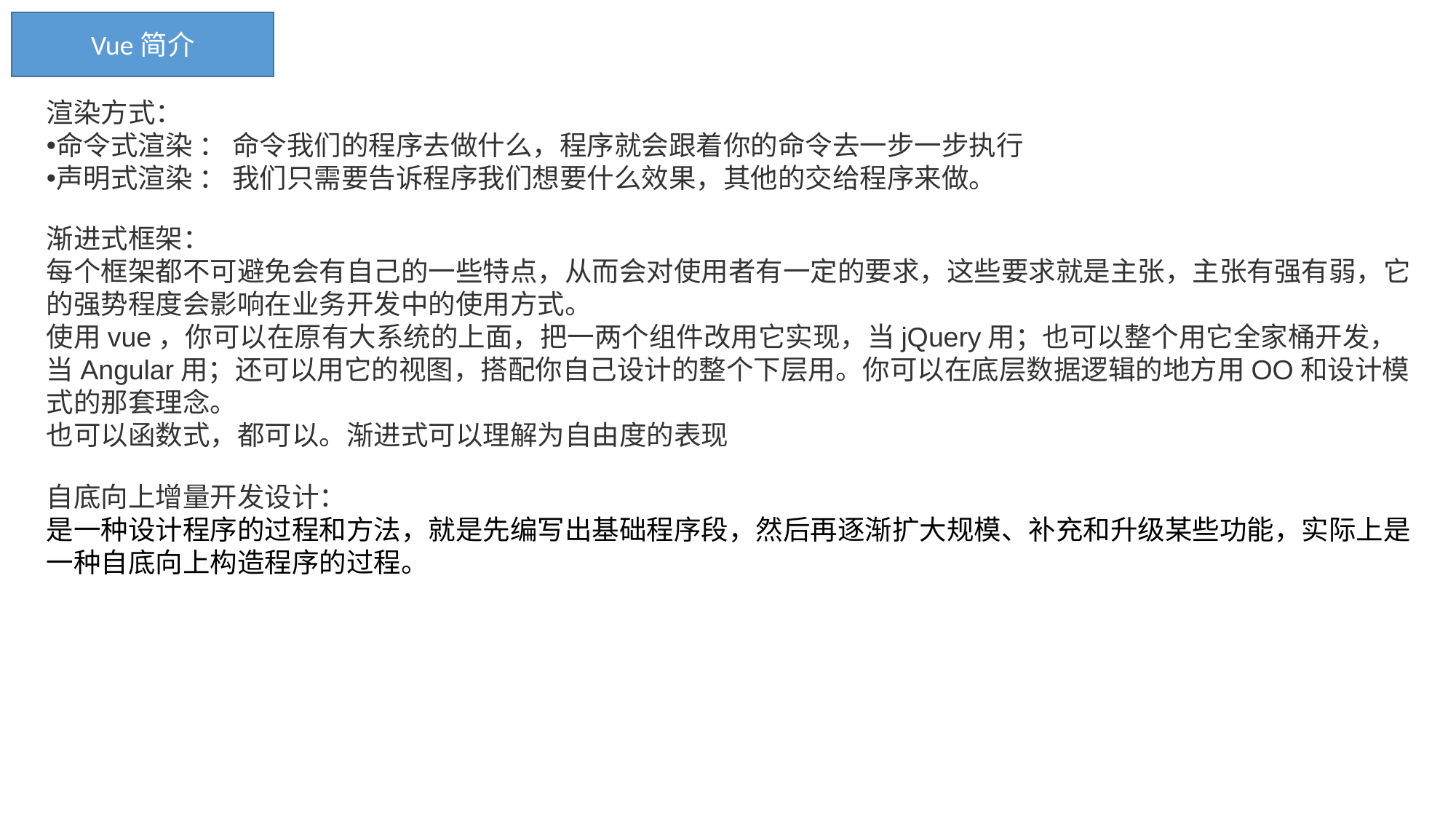

Vue简介
渲染方式：
命令式渲染 ： 命令我们的程序去做什么，程序就会跟着你的命令去一步一步执行
声明式渲染 ： 我们只需要告诉程序我们想要什么效果，其他的交给程序来做。
渐进式框架：
每个框架都不可避免会有自己的一些特点，从而会对使用者有一定的要求，这些要求就是主张，主张有强有弱，它的强势程度会影响在业务开发中的使用方式。
使用vue，你可以在原有大系统的上面，把一两个组件改用它实现，当jQuery用；也可以整个用它全家桶开发，当Angular用；还可以用它的视图，搭配你自己设计的整个下层用。你可以在底层数据逻辑的地方用OO和设计模式的那套理念。
也可以函数式，都可以。渐进式可以理解为自由度的表现
自底向上增量开发设计：
是一种设计程序的过程和方法，就是先编写出基础程序段，然后再逐渐扩大规模、补充和升级某些功能，实际上是一种自底向上构造程序的过程。